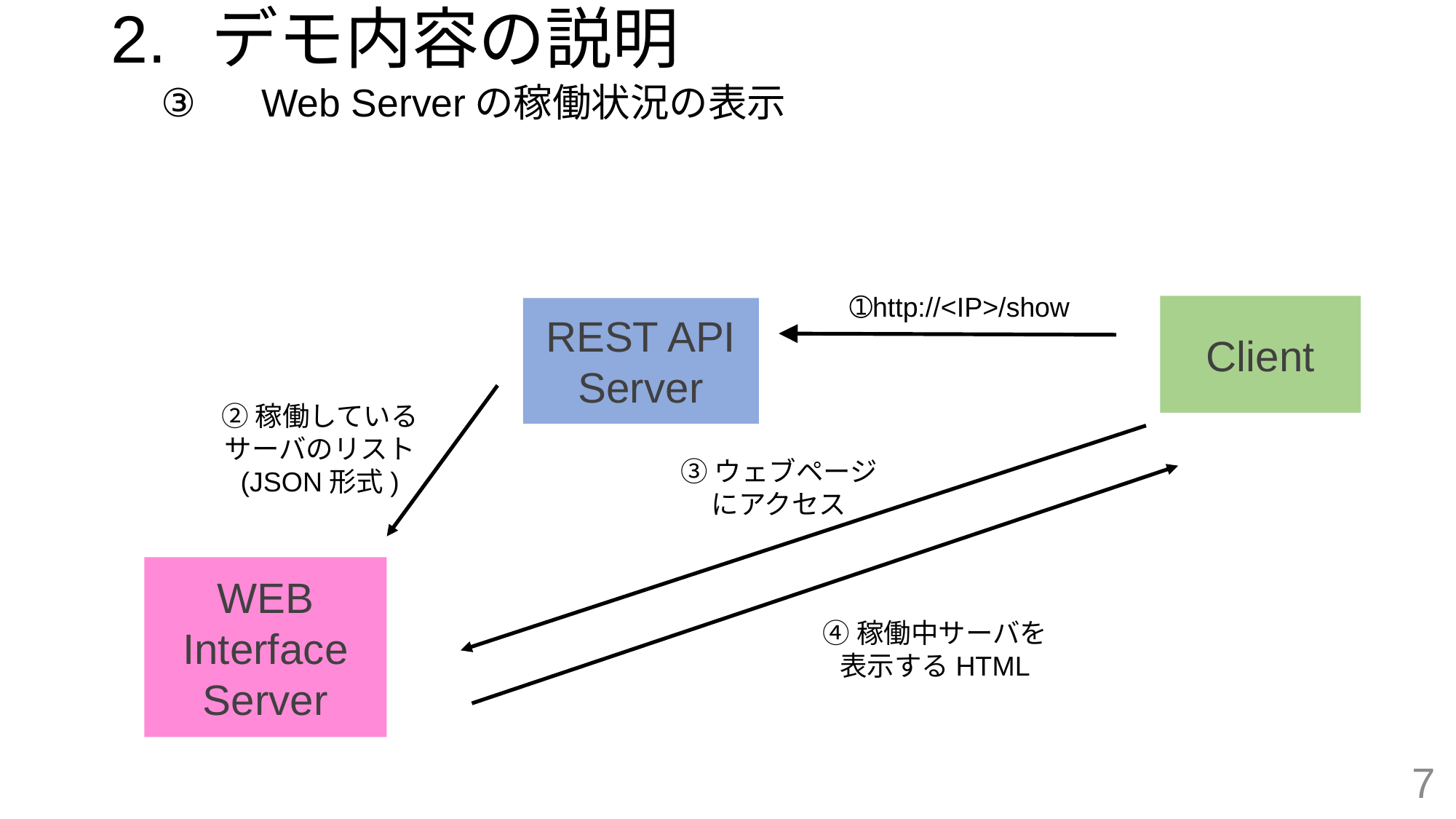

デモ内容の説明
Web Serverの稼働状況の表示
➀http://<IP>/show
Client
REST API Server
➁稼働しているサーバのリスト
(JSON形式)
➂ウェブページにアクセス
WEB Interface Server
➃稼働中サーバを
表示するHTML
7